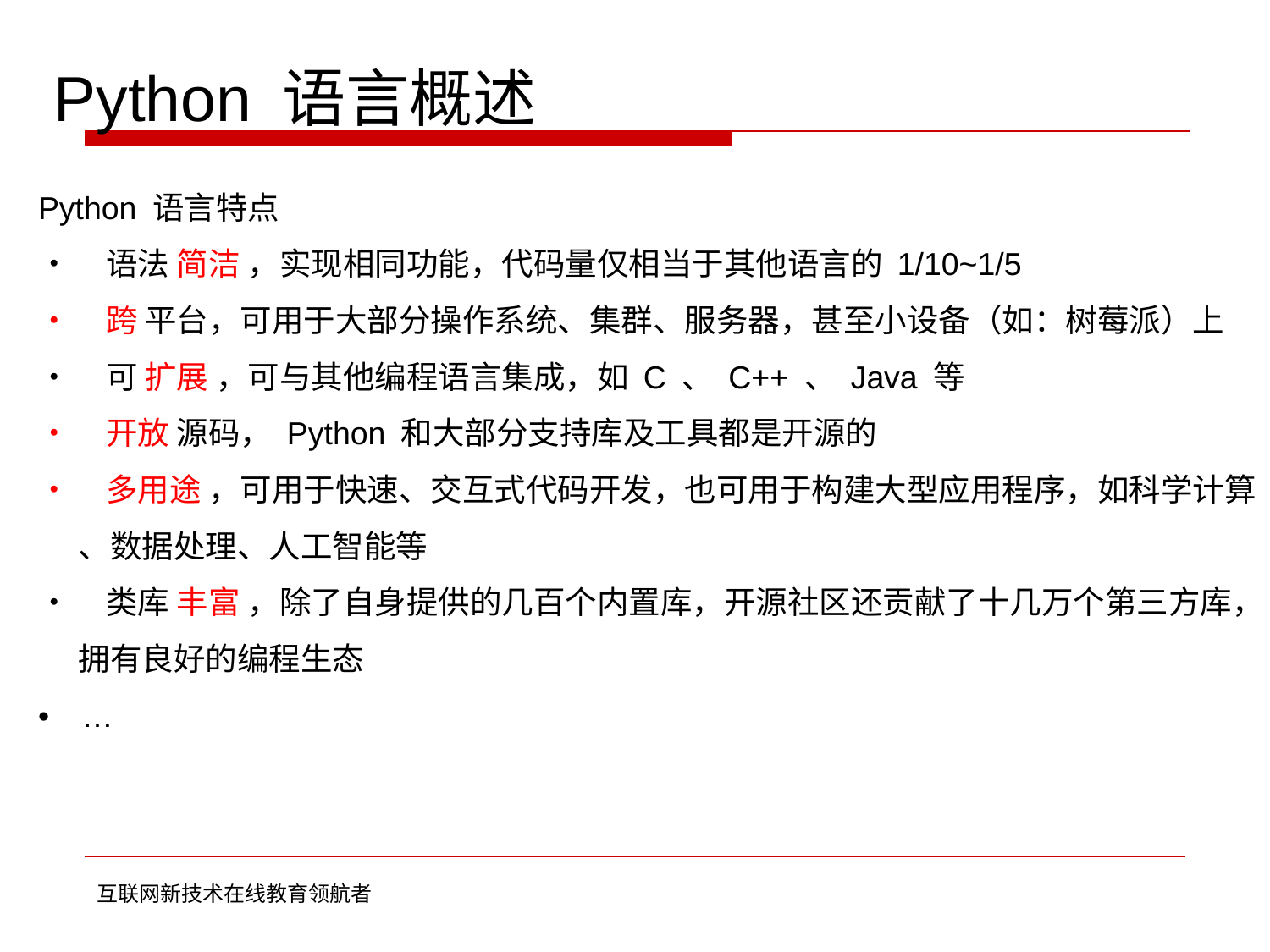

Python 语言概述

Python 语言特点
•    语法 简洁 ，实现相同功能，代码量仅相当于其他语言的 1/10~1/5
•    跨 平台，可用于大部分操作系统、集群、服务器，甚至小设备（如：树莓派）上
•    可 扩展 ，可与其他编程语言集成，如 C 、 C++ 、 Java 等
•    开放 源码， Python 和大部分支持库及工具都是开源的
•    多用途 ，可用于快速、交互式代码开发，也可用于构建大型应用程序，如科学计算
		、数据处理、人工智能等
•    类库 丰富 ，除了自身提供的几百个内置库，开源社区还贡献了十几万个第三方库，
		拥有良好的编程生态
•    …

互联网新技术在线教育领航者